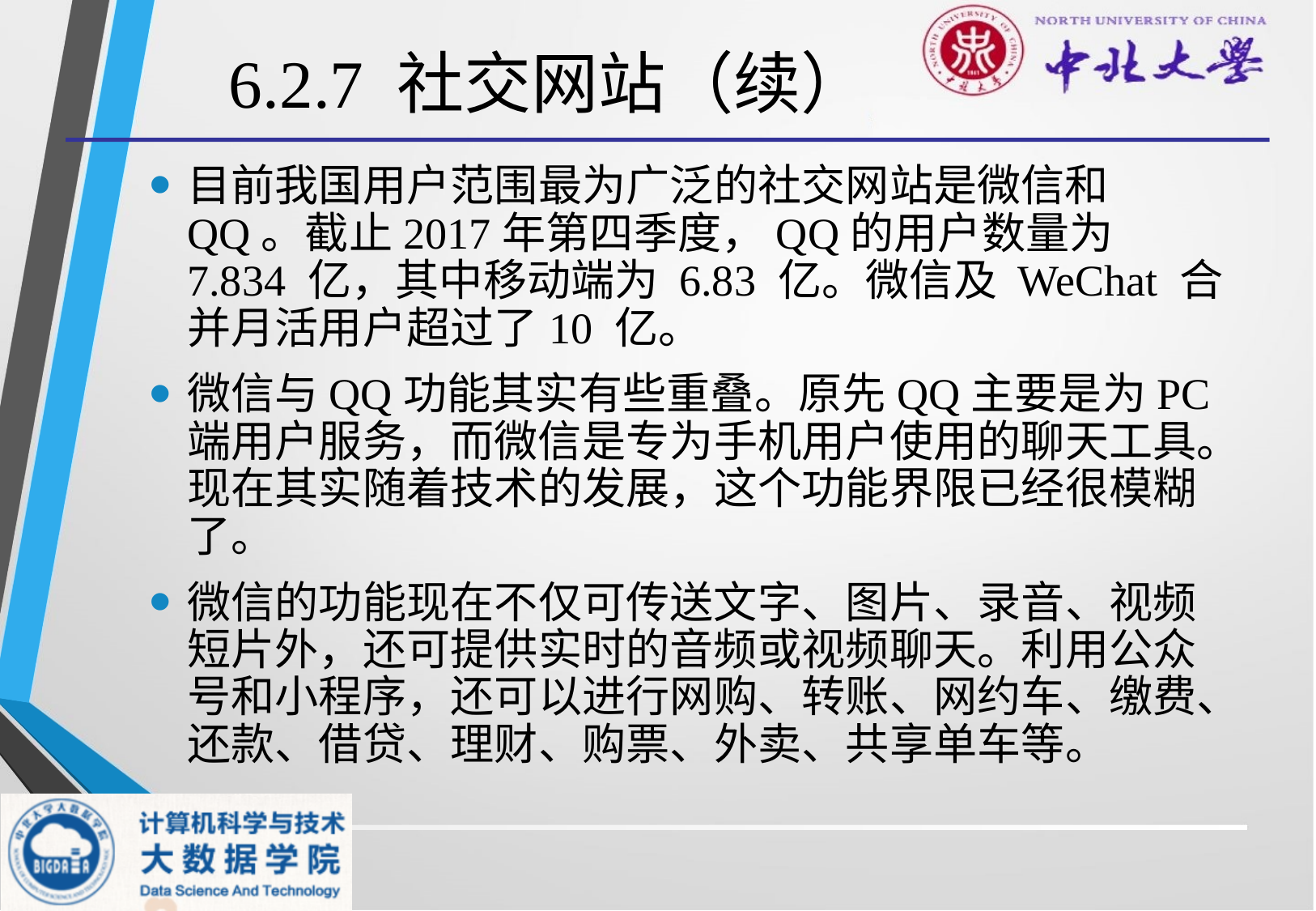

# 6.2.7 社交网站（续）
目前我国用户范围最为广泛的社交网站是微信和QQ。截止2017年第四季度，QQ的用户数量为 7.834 亿，其中移动端为 6.83 亿。微信及 WeChat 合并月活用户超过了10 亿。
微信与QQ功能其实有些重叠。原先QQ主要是为PC端用户服务，而微信是专为手机用户使用的聊天工具。现在其实随着技术的发展，这个功能界限已经很模糊了。
微信的功能现在不仅可传送文字、图片、录音、视频短片外，还可提供实时的音频或视频聊天。利用公众号和小程序，还可以进行网购、转账、网约车、缴费、还款、借贷、理财、购票、外卖、共享单车等。
82